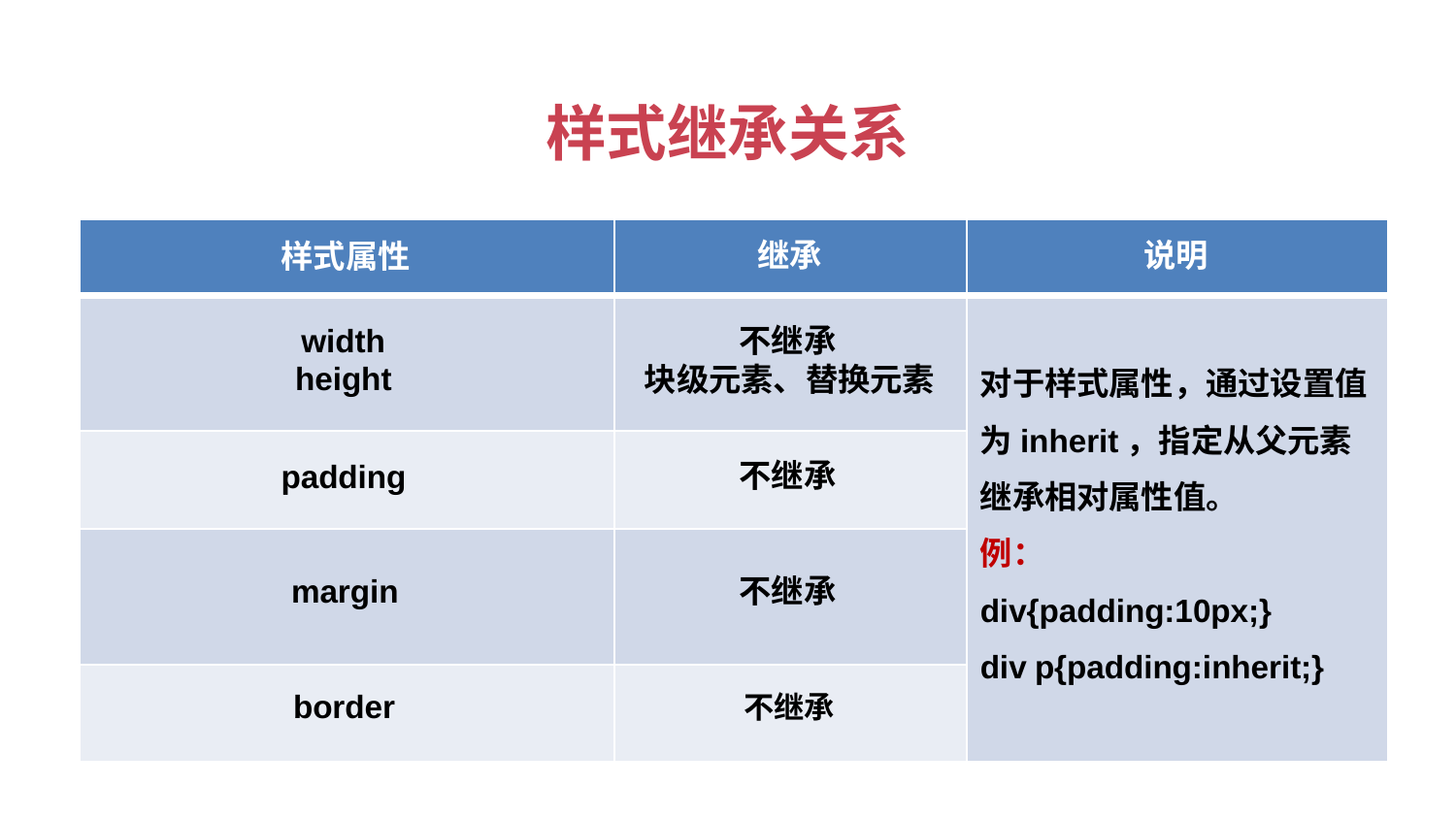

样式继承关系

样式属性

				width
			height

padding

	margin

		border
			继承

	不继承
块级元素、替换元素

	不继承

	不继承

		不继承
	说明

对于样式属性，通过设置值
为inherit，指定从父元素
继承相对属性值。
例：
div{padding:10px;}
div p{padding:inherit;}